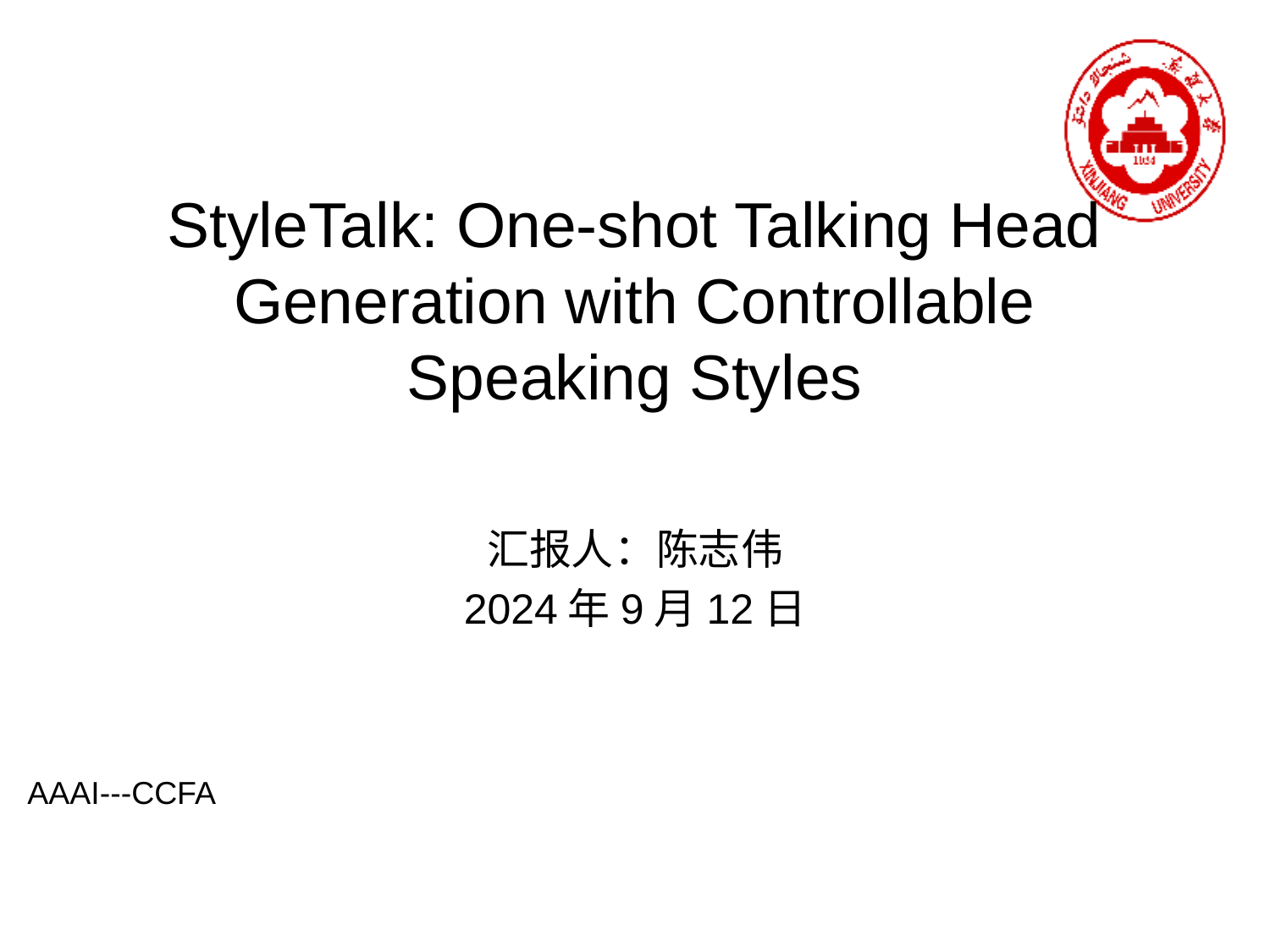

# StyleTalk: One-shot Talking Head Generation with Controllable Speaking Styles
汇报人：陈志伟
2024年9月12日
AAAI---CCFA